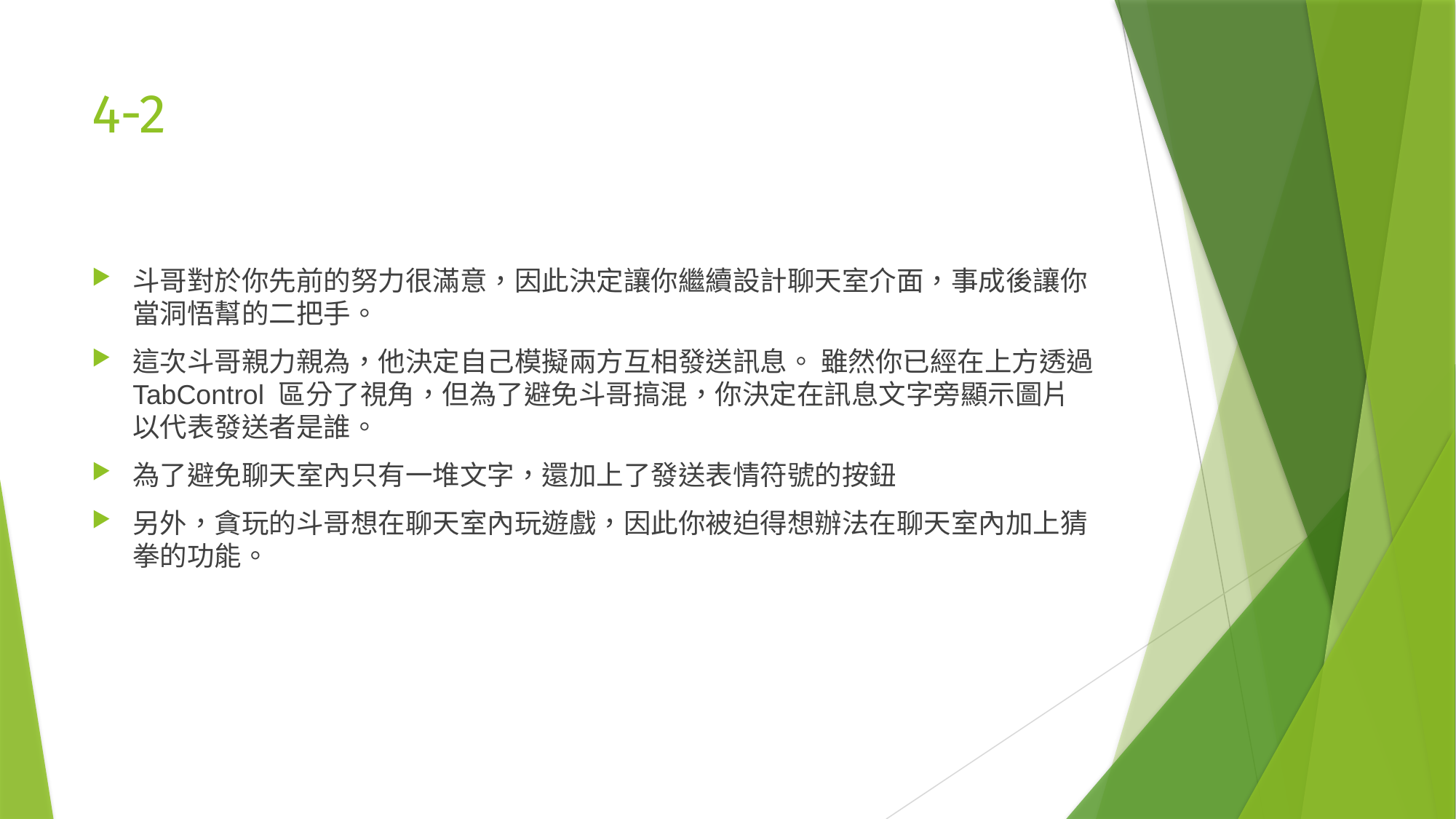

# 4-2
斗哥對於你先前的努力很滿意，因此決定讓你繼續設計聊天室介面，事成後讓你當洞悟幫的二把手。
這次斗哥親力親為，他決定自己模擬兩方互相發送訊息。 雖然你已經在上方透過 TabControl 區分了視角，但為了避免斗哥搞混，你決定在訊息文字旁顯示圖片以代表發送者是誰。
為了避免聊天室內只有一堆文字，還加上了發送表情符號的按鈕
另外，貪玩的斗哥想在聊天室內玩遊戲，因此你被迫得想辦法在聊天室內加上猜拳的功能。